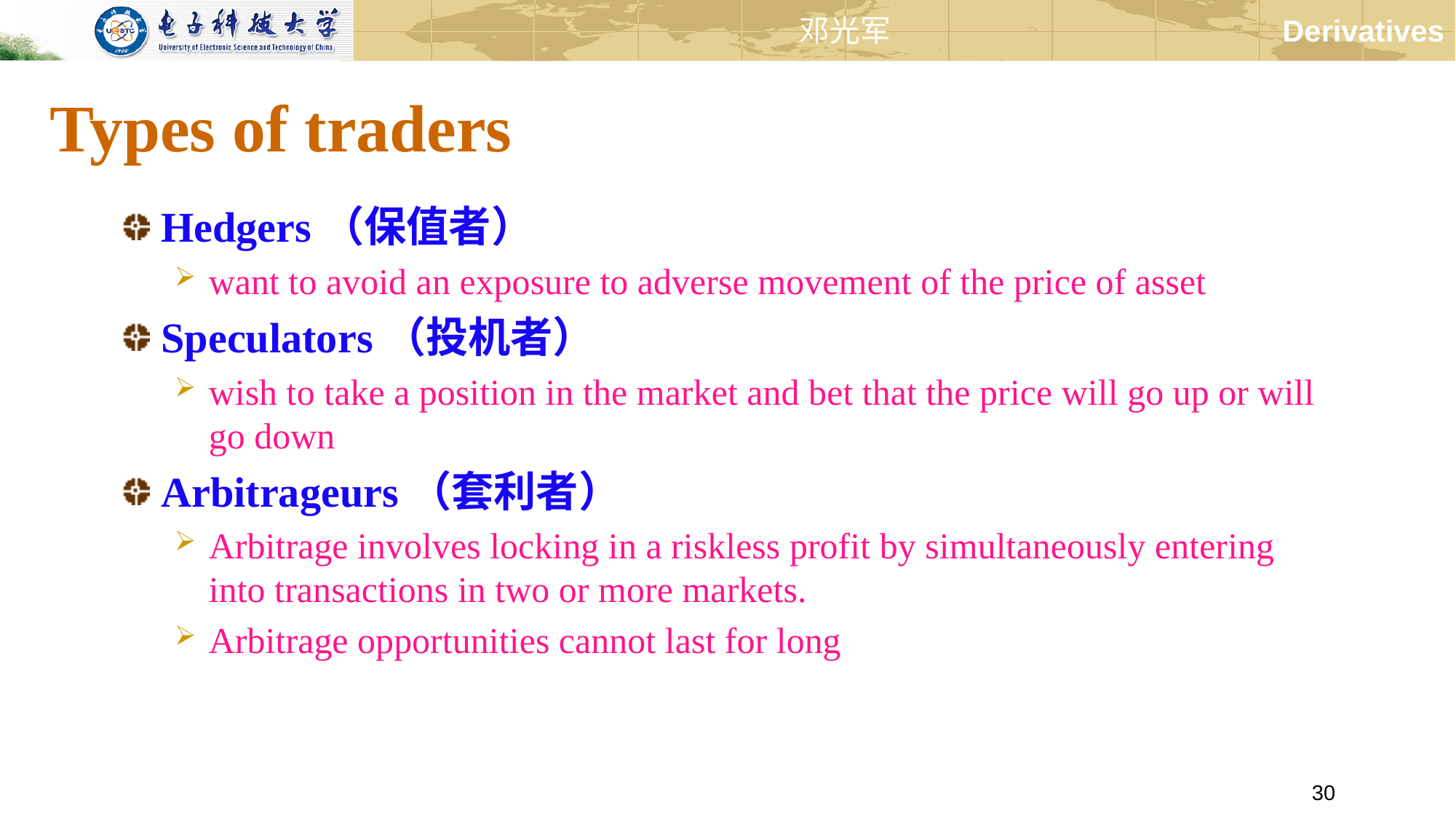

# Types of traders
Hedgers（保值者）
want to avoid an exposure to adverse movement of the price of asset
Speculators（投机者）
wish to take a position in the market and bet that the price will go up or will go down
Arbitrageurs（套利者）
Arbitrage involves locking in a riskless profit by simultaneously entering into transactions in two or more markets.
Arbitrage opportunities cannot last for long